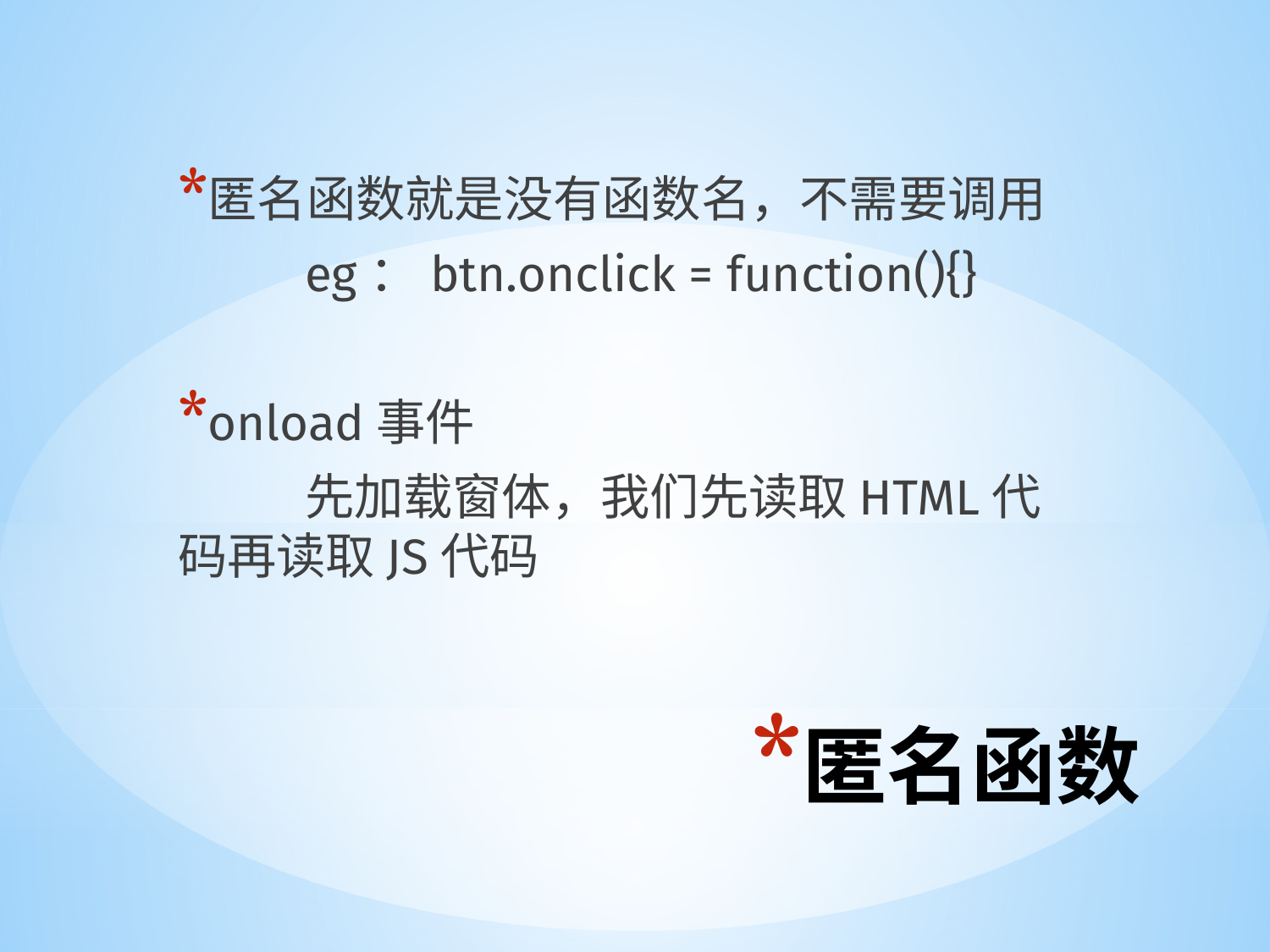

匿名函数就是没有函数名，不需要调用
	eg：btn.onclick = function(){}

onload事件
	先加载窗体，我们先读取HTML代码再读取JS代码
# 匿名函数